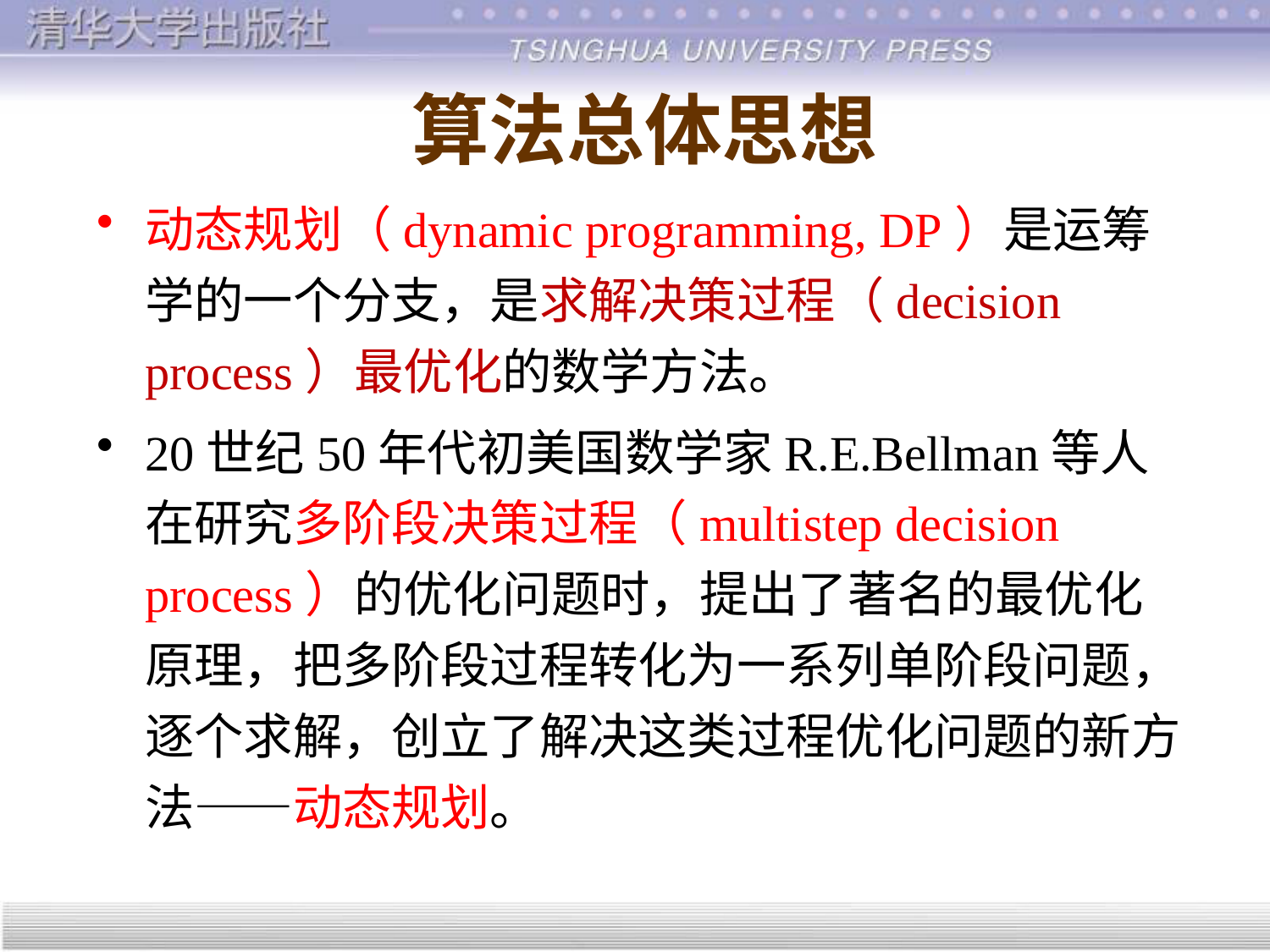

# 算法总体思想
动态规划（dynamic programming, DP）是运筹学的一个分支，是求解决策过程（decision process）最优化的数学方法。
20世纪50年代初美国数学家R.E.Bellman等人在研究多阶段决策过程（multistep decision process）的优化问题时，提出了著名的最优化原理，把多阶段过程转化为一系列单阶段问题，逐个求解，创立了解决这类过程优化问题的新方法——动态规划。
8